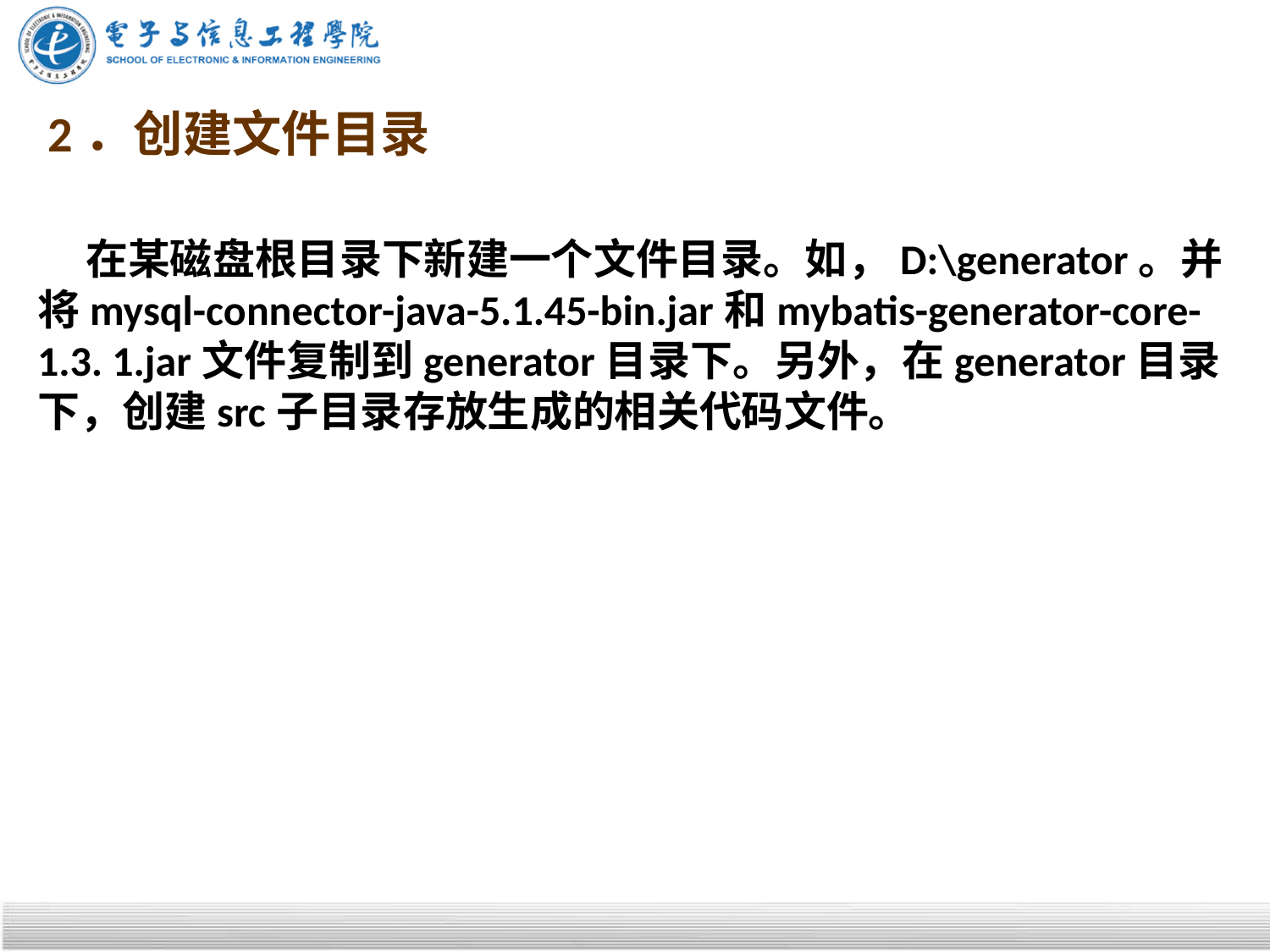

# 2．创建文件目录
    在某磁盘根目录下新建一个文件目录。如，D:\generator。并将mysql-connector-java-5.1.45-bin.jar和mybatis-generator-core-1.3. 1.jar文件复制到generator目录下。另外，在generator目录下，创建src子目录存放生成的相关代码文件。